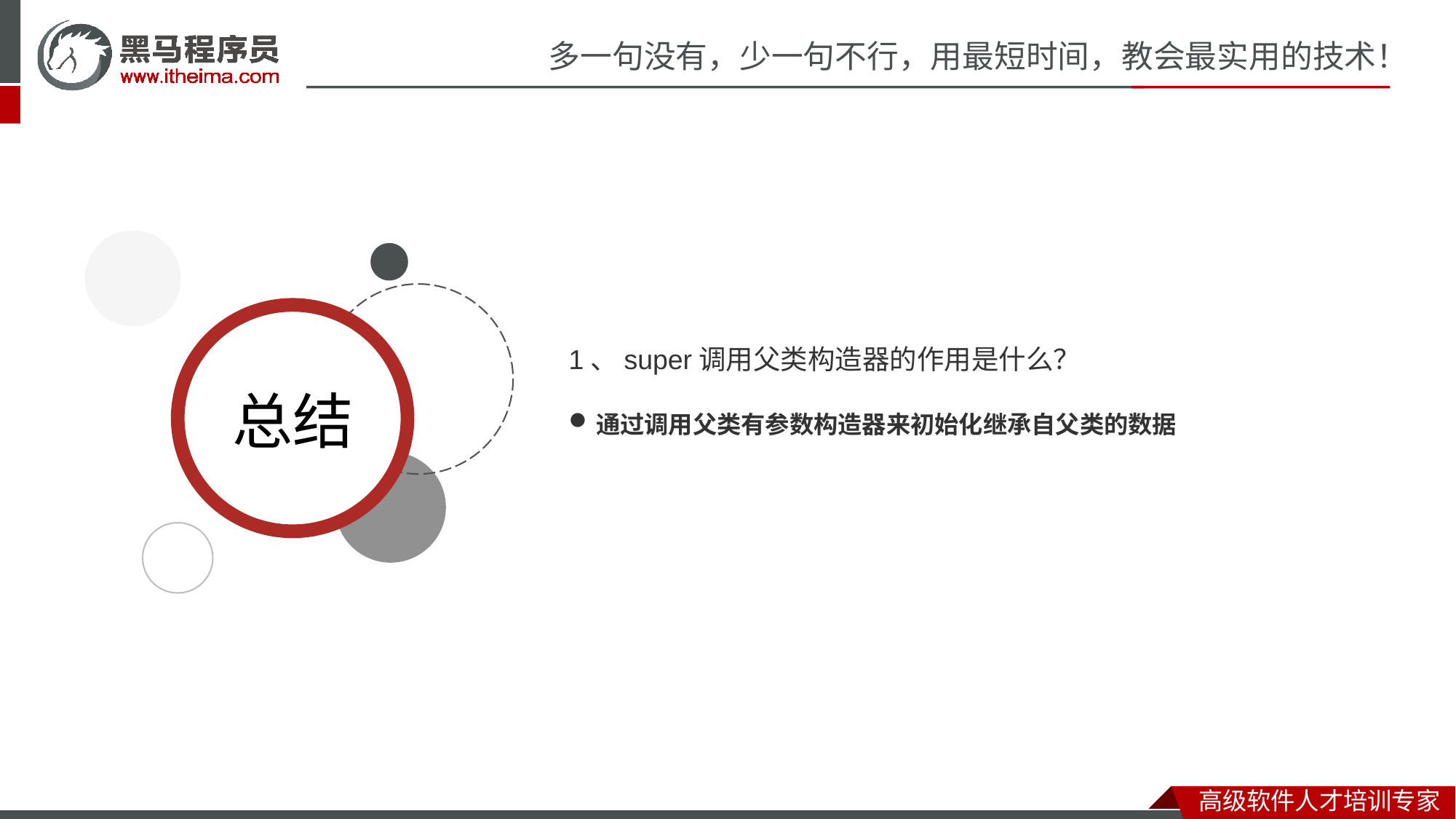

1、super调用父类构造器的作用是什么？
通过调用父类有参数构造器来初始化继承自父类的数据